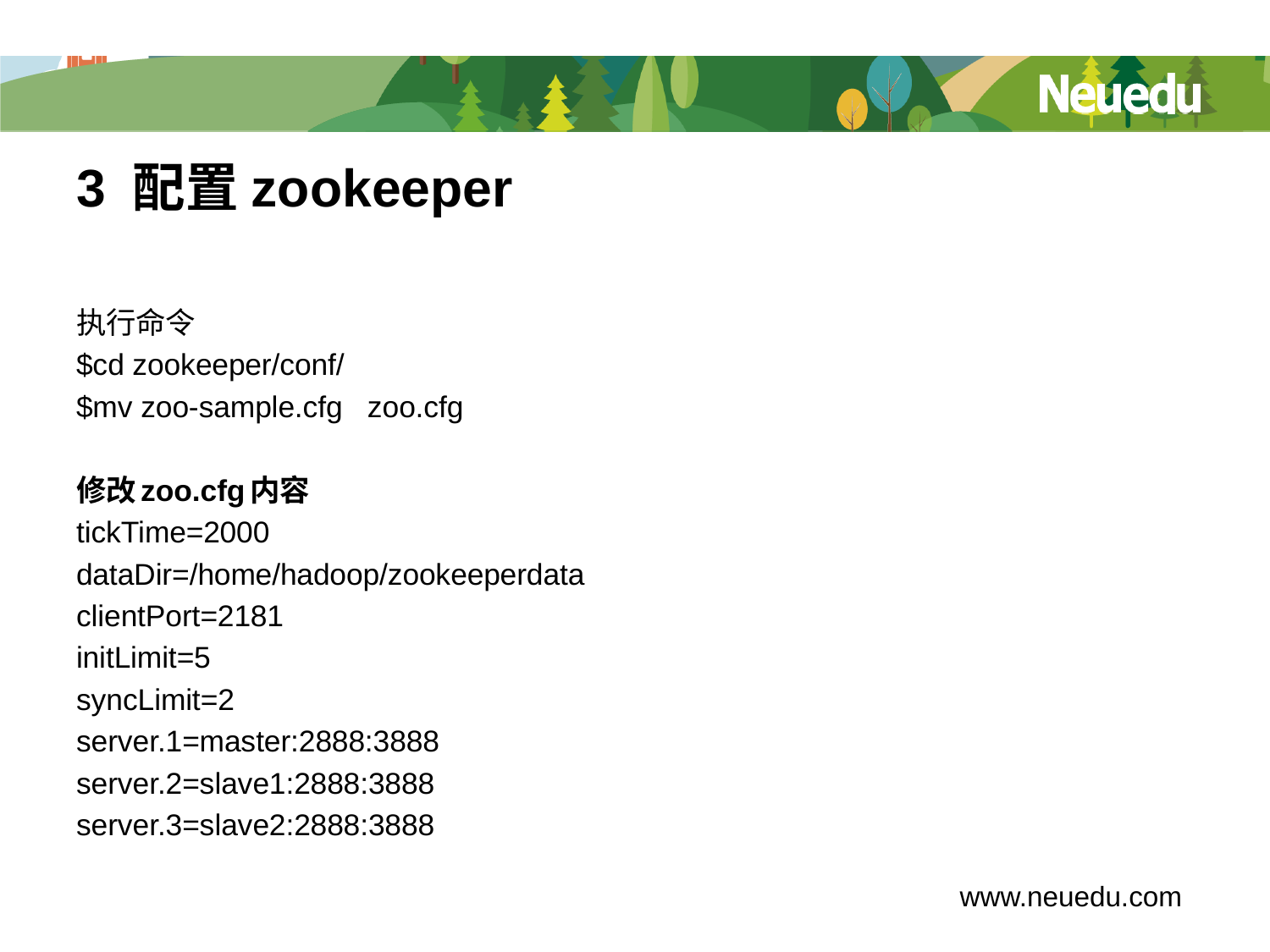

# 3 配置zookeeper
执行命令
$cd zookeeper/conf/
$mv zoo-sample.cfg   zoo.cfg

修改zoo.cfg内容
tickTime=2000
dataDir=/home/hadoop/zookeeperdata
clientPort=2181
initLimit=5
syncLimit=2
server.1=master:2888:3888
server.2=slave1:2888:3888
server.3=slave2:2888:3888